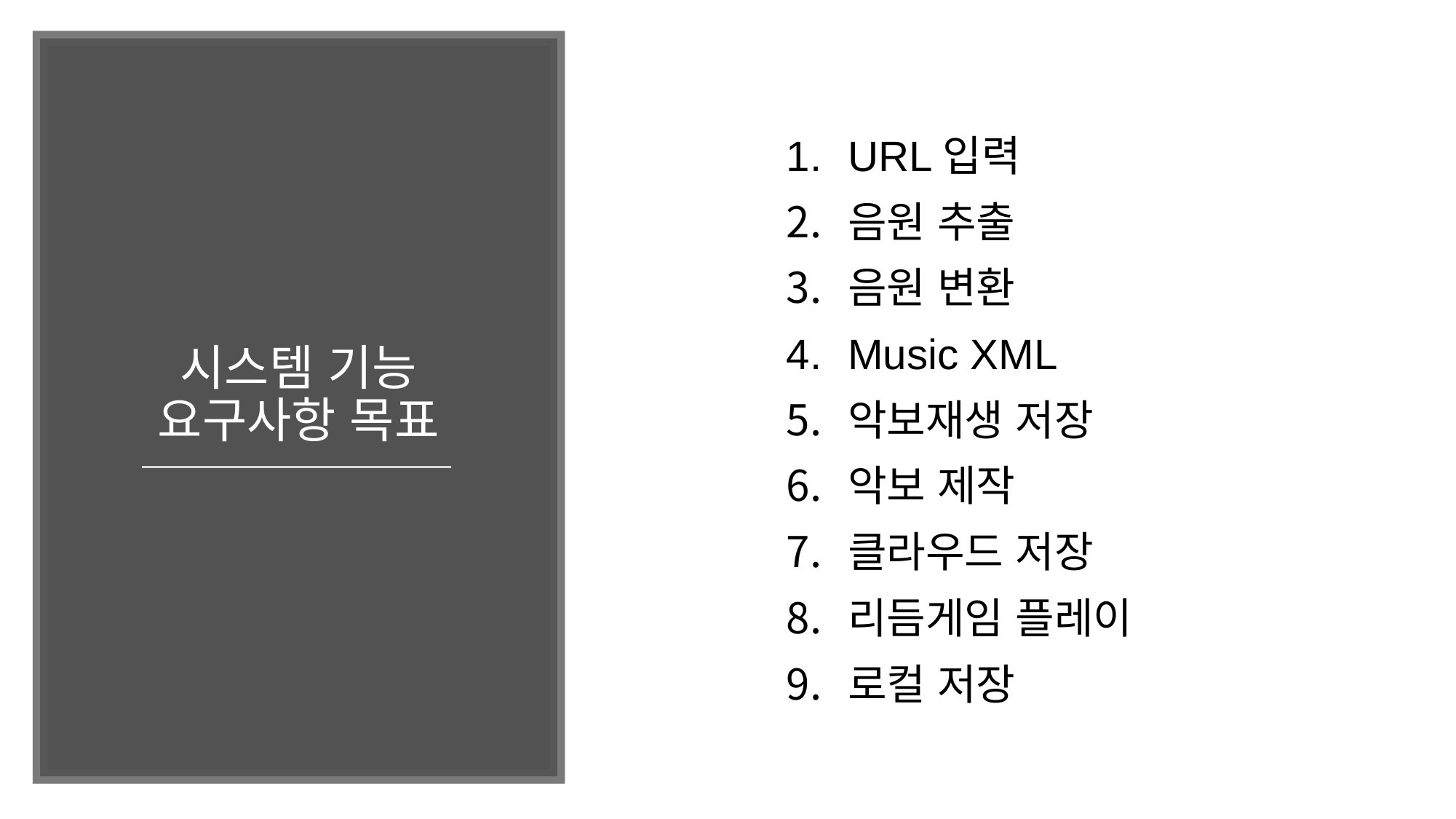

URL입력
음원 추출
음원 변환
Music XML
악보재생 저장
악보 제작
클라우드 저장
리듬게임 플레이
로컬 저장

# 시스템 기능 요구사항 목표